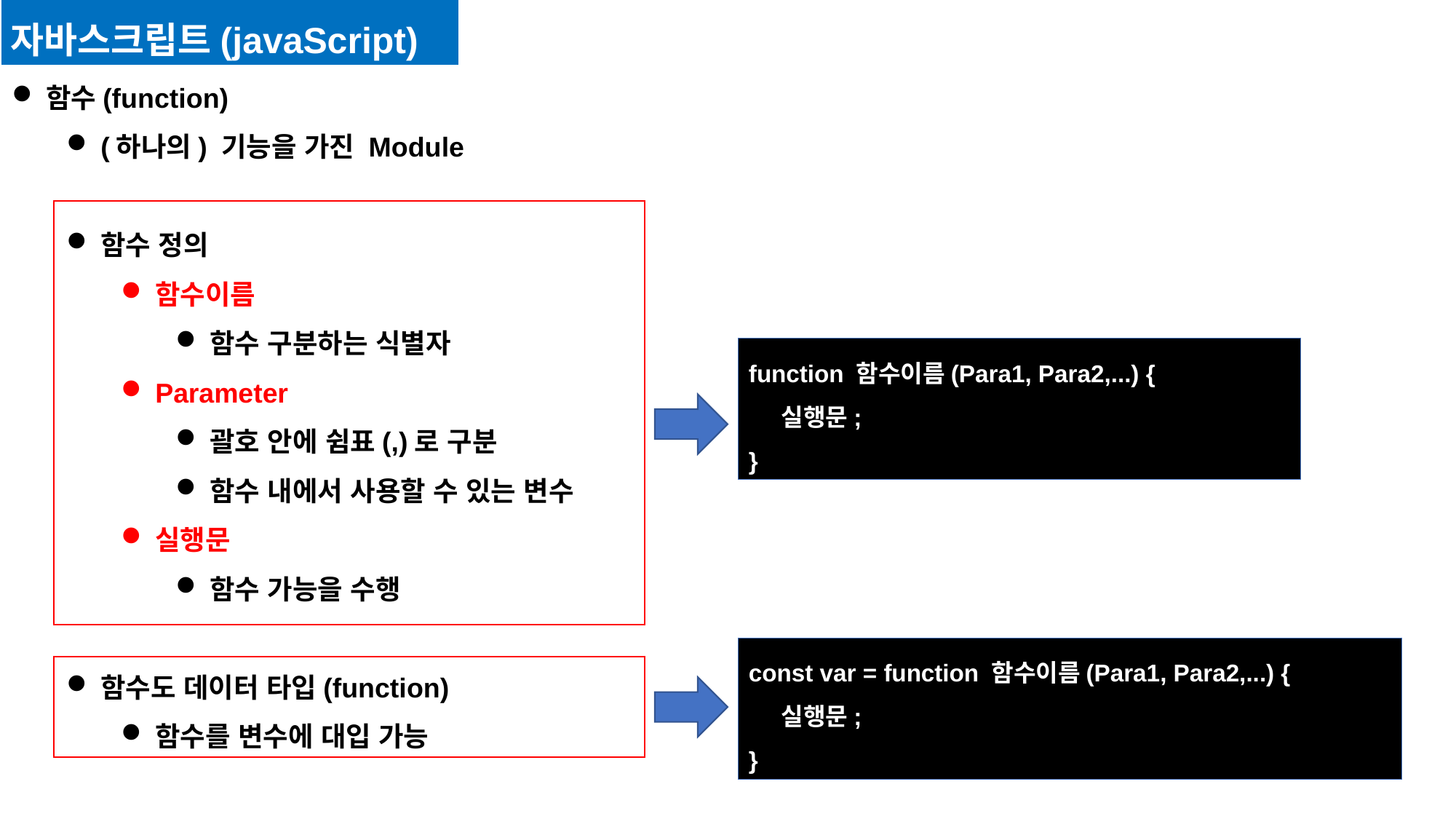

자바스크립트(javaScript)
함수(function)
(하나의) 기능을 가진 Module

함수 정의
함수이름
함수 구분하는 식별자
Parameter
괄호 안에 쉼표(,)로 구분
함수 내에서 사용할 수 있는 변수
실행문
함수 가능을 수행

함수도 데이터 타입(function)
함수를 변수에 대입 가능

function 함수이름(Para1, Para2,...) {
    실행문;
}

const var = function 함수이름(Para1, Para2,...) {
    실행문;
}